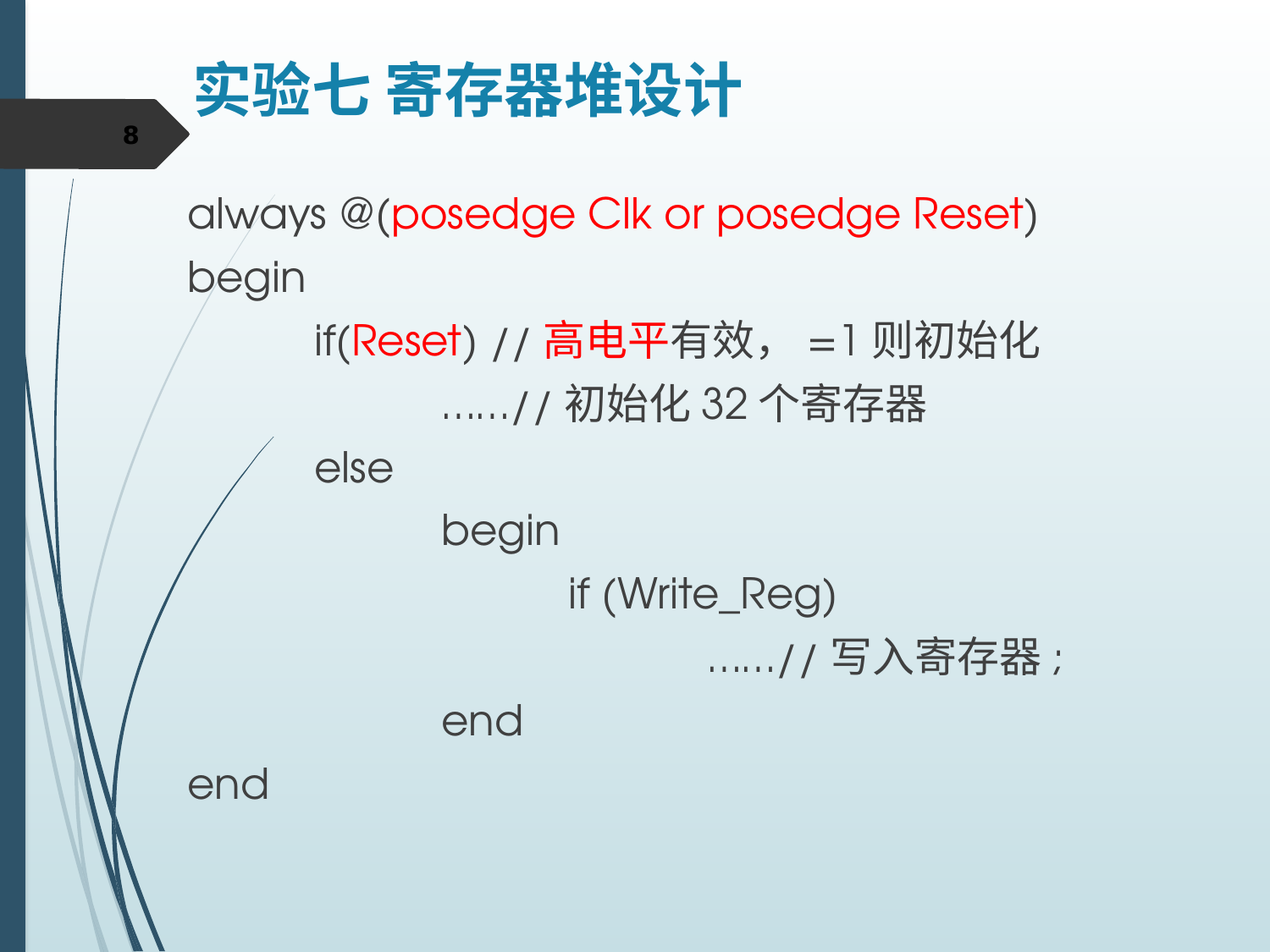

实验七 寄存器堆设计
8
	always @(posedge Clk or posedge Reset)
	begin
		if(Reset) //高电平有效，=1则初始化
			……//初始化32个寄存器
		else
			begin
				if (Write_Reg)
					 ……//写入寄存器;
			end
	end